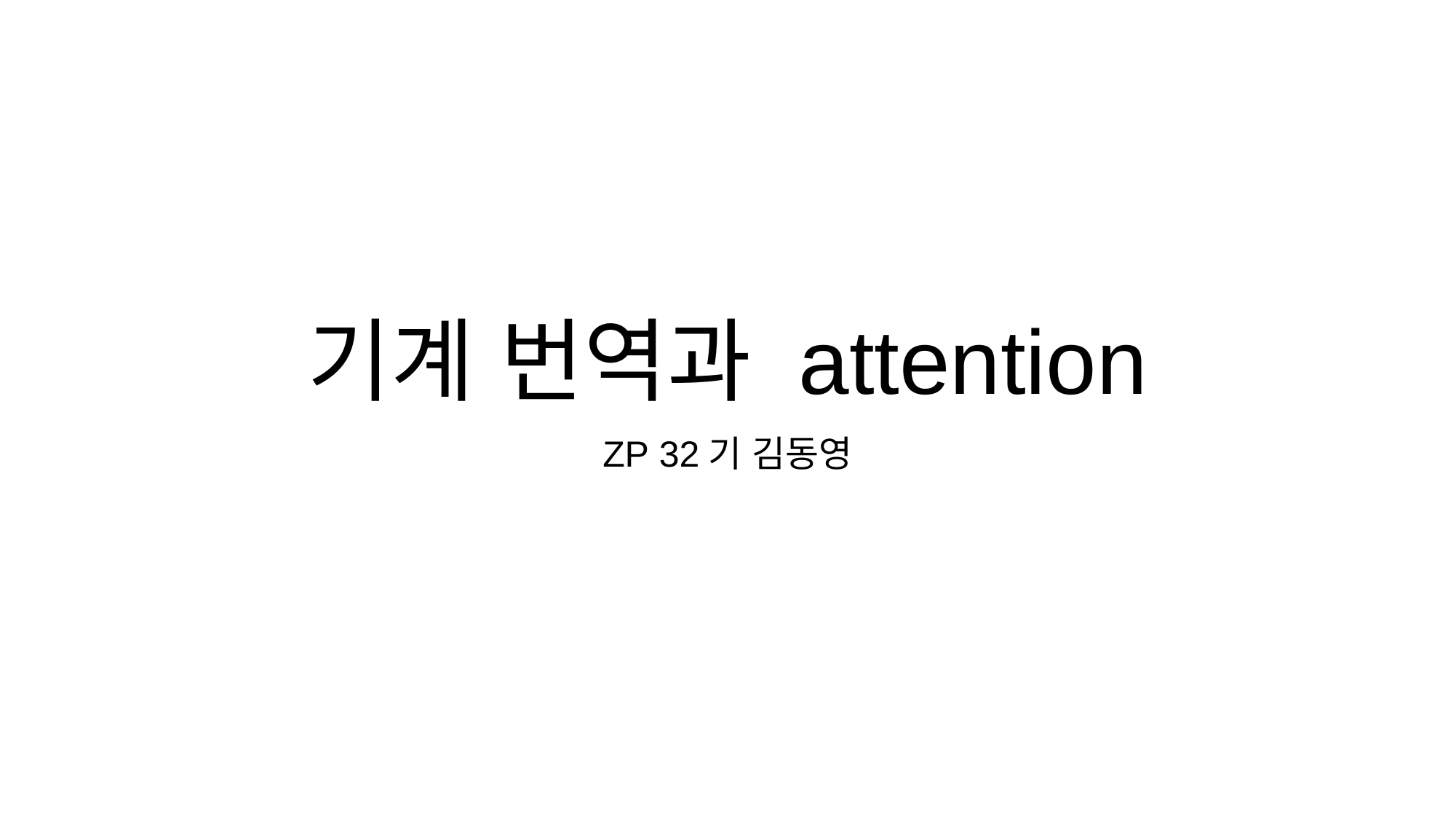

# 기계 번역과 attention
ZP 32기 김동영